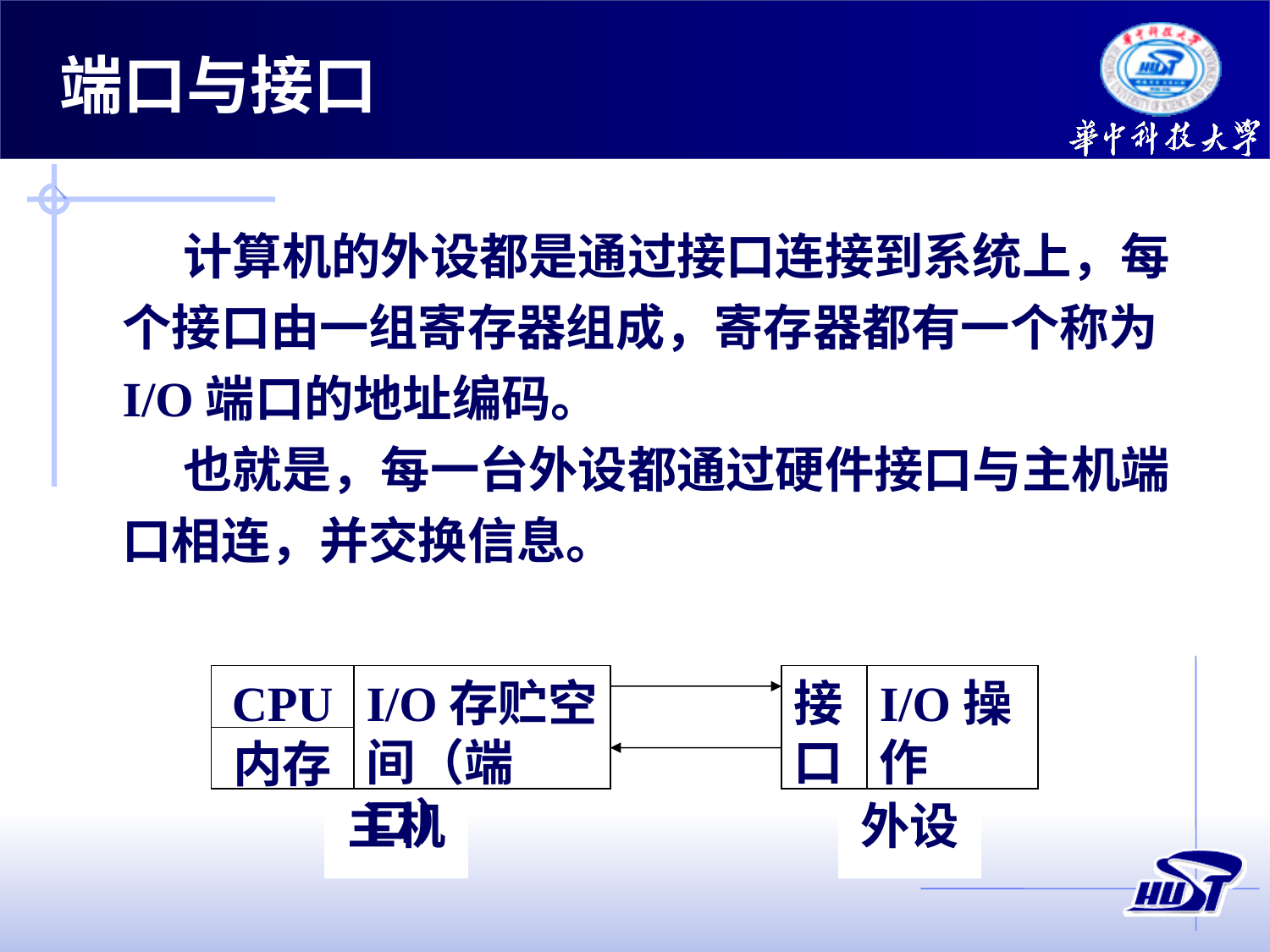

# 端口与接口
计算机的外设都是通过接口连接到系统上，每个接口由一组寄存器组成，寄存器都有一个称为I/O端口的地址编码。
也就是，每一台外设都通过硬件接口与主机端口相连，并交换信息。
CPU

I/O存贮空间（端口）

接口

I/O操作

内存

主机

外设